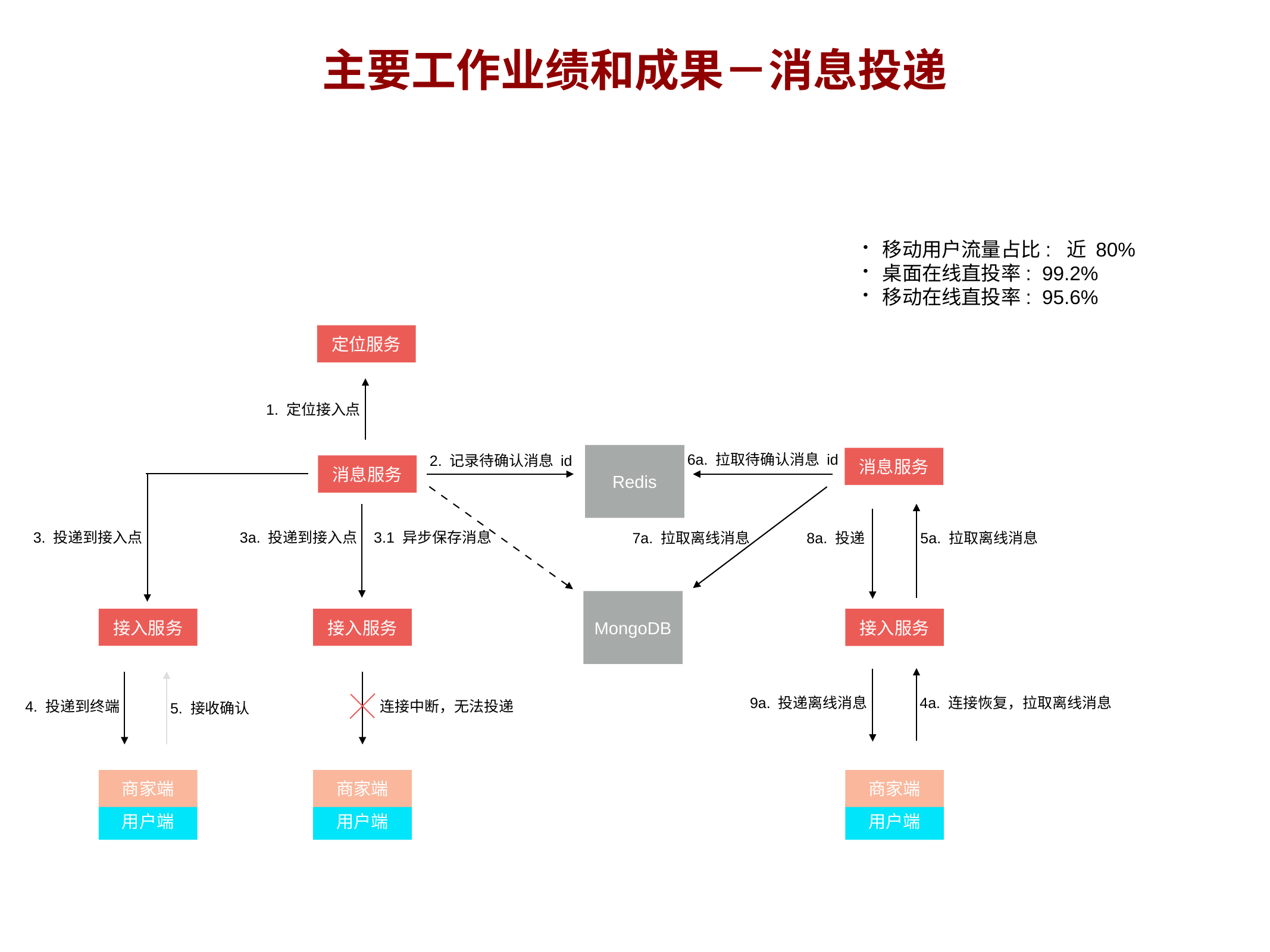

主要工作业绩和成果－消息投递
移动用户流量占比:  近 80%
桌面在线直投率:  99.2%
移动在线直投率:  95.6%
定位服务

1. 定位接入点
6a. 拉取待确认消息 id
Redis
2. 记录待确认消息 id
消息服务
消息服务

3.1 异步保存消息
3. 投递到接入点
3a. 投递到接入点
5a. 拉取离线消息
7a. 拉取离线消息
8a. 投递
MongoDB
接入服务
接入服务
接入服务

9a. 投递离线消息
4a. 连接恢复，拉取离线消息
连接中断，无法投递
4. 投递到终端
5. 接收确认

商家端
用户端
商家端
用户端
商家端
用户端